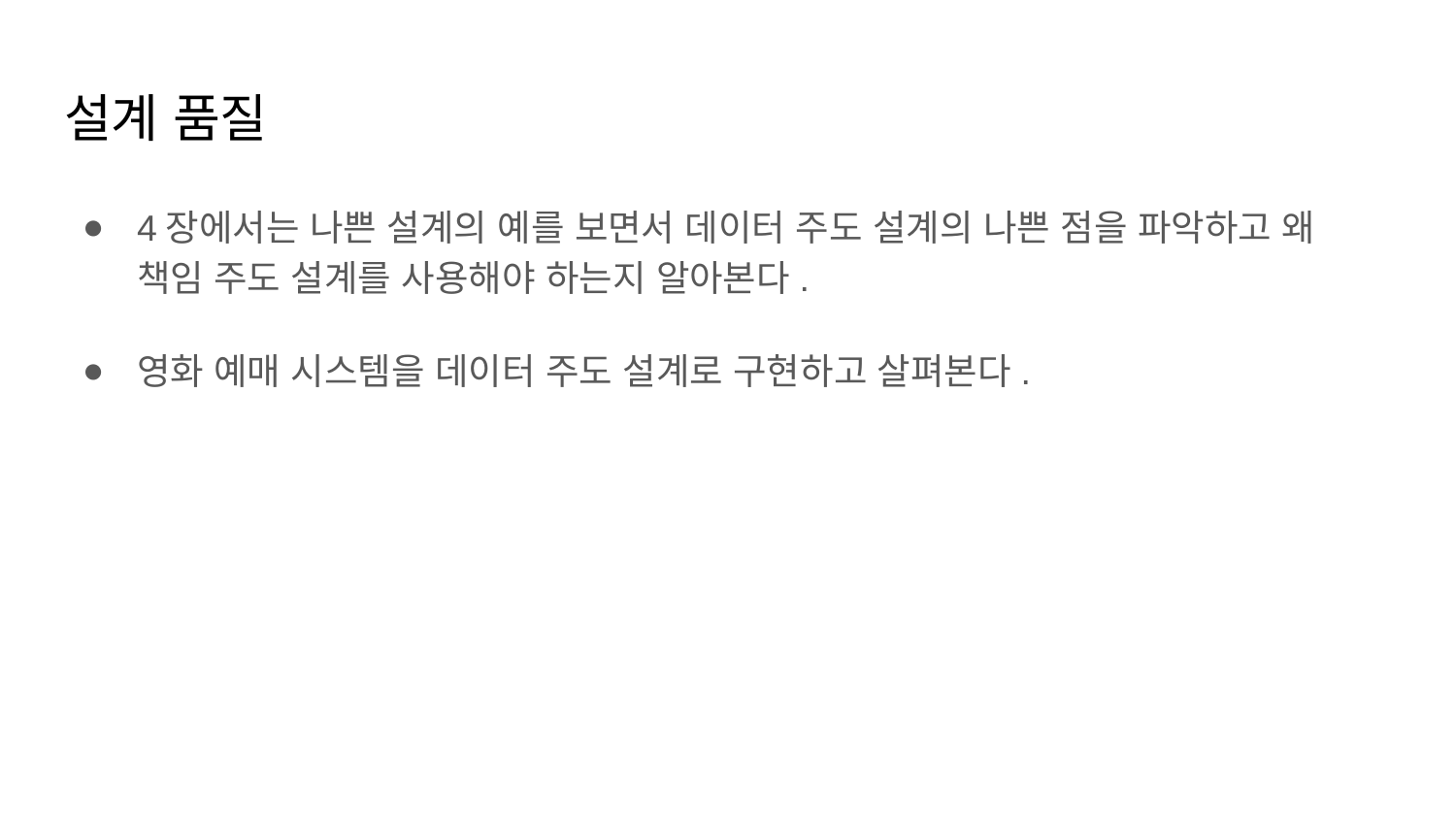

# 설계 품질
4장에서는 나쁜 설계의 예를 보면서 데이터 주도 설계의 나쁜 점을 파악하고 왜 책임 주도 설계를 사용해야 하는지 알아본다.
영화 예매 시스템을 데이터 주도 설계로 구현하고 살펴본다.